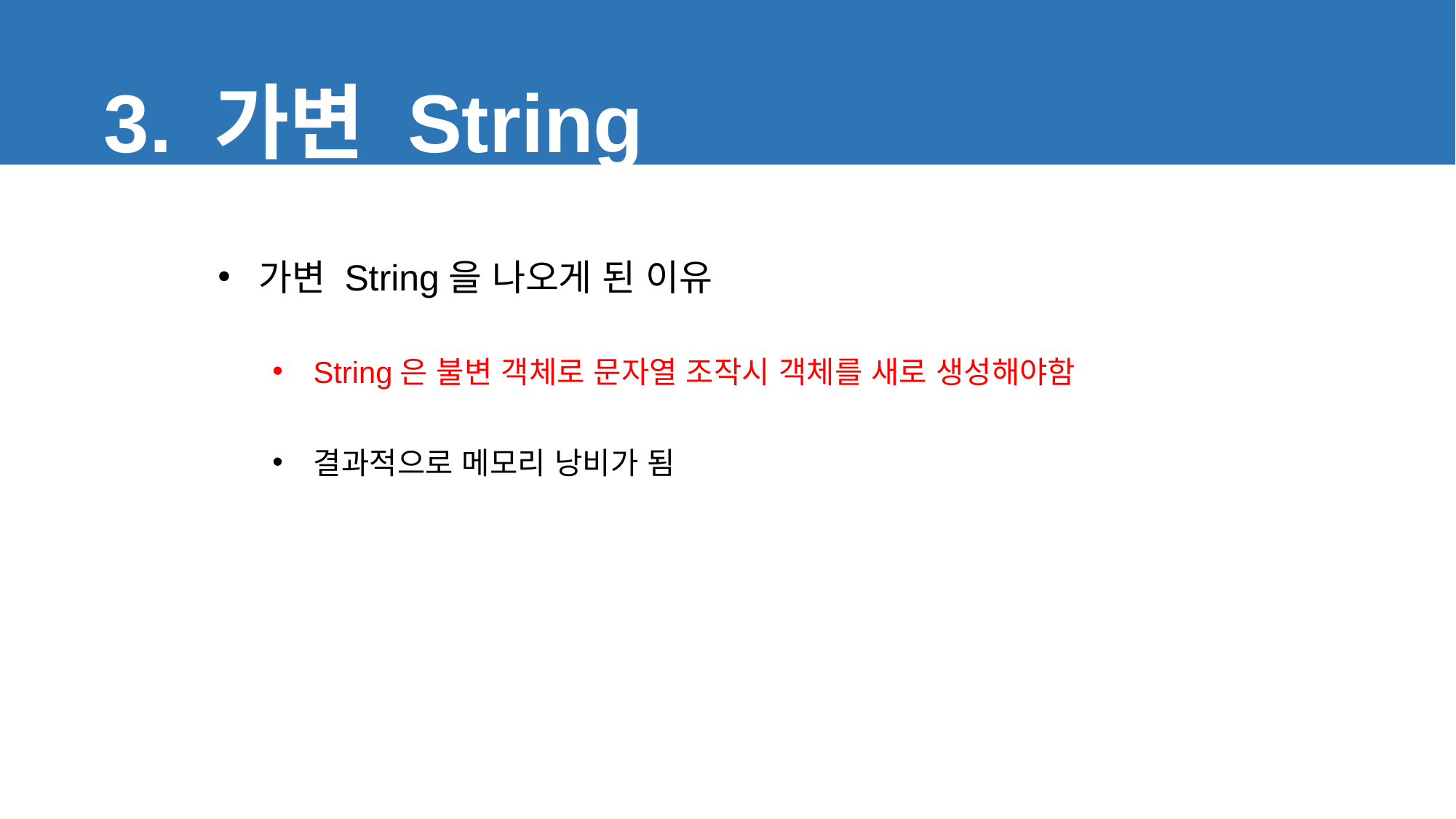

3. 가변 String
가변 String을 나오게 된 이유
String은 불변 객체로 문자열 조작시 객체를 새로 생성해야함
결과적으로 메모리 낭비가 됨